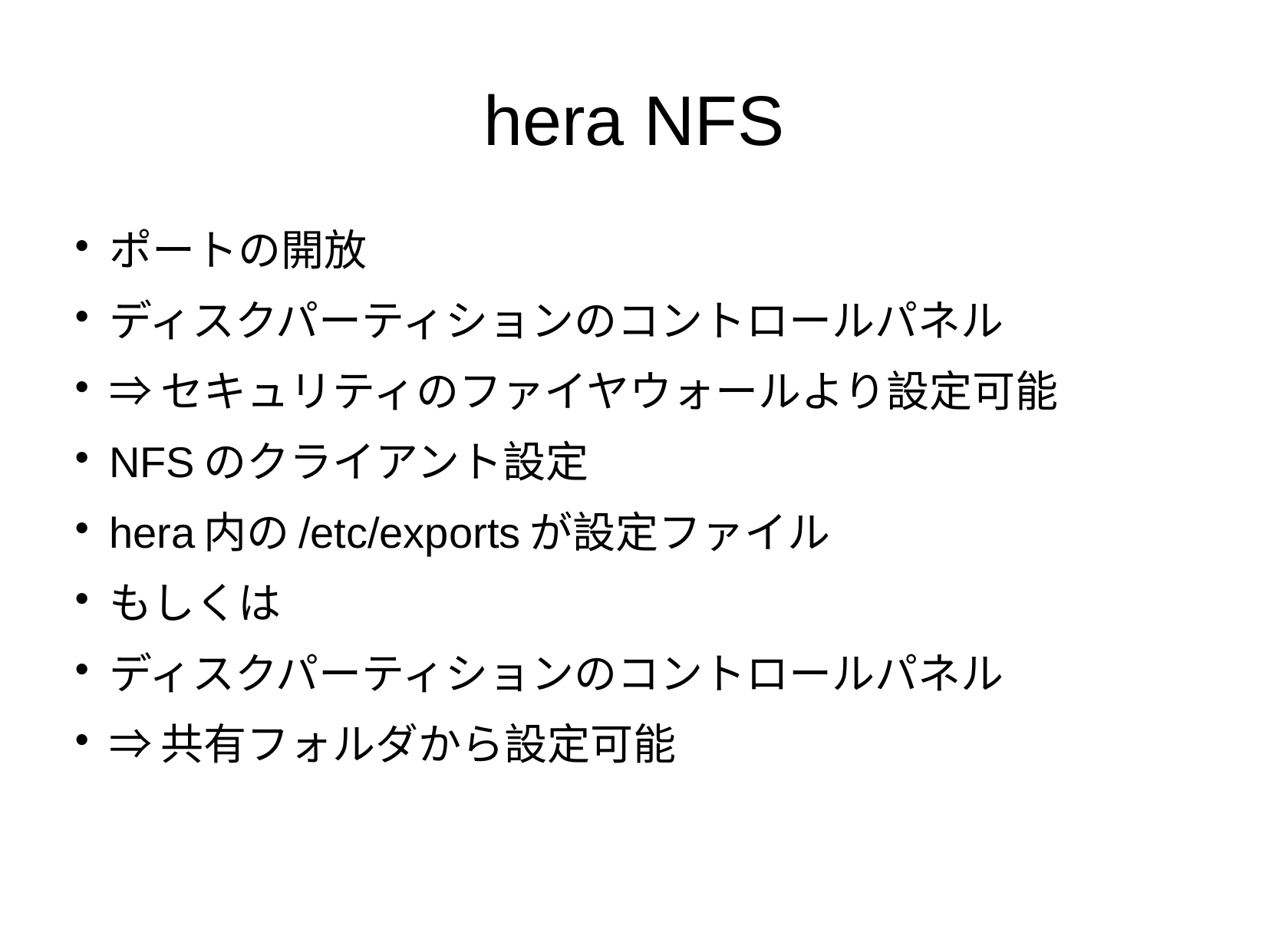

hera NFS
ポートの開放
ディスクパーティションのコントロールパネル
⇒セキュリティのファイヤウォールより設定可能
NFSのクライアント設定
hera内の/etc/exportsが設定ファイル
もしくは
ディスクパーティションのコントロールパネル
⇒共有フォルダから設定可能